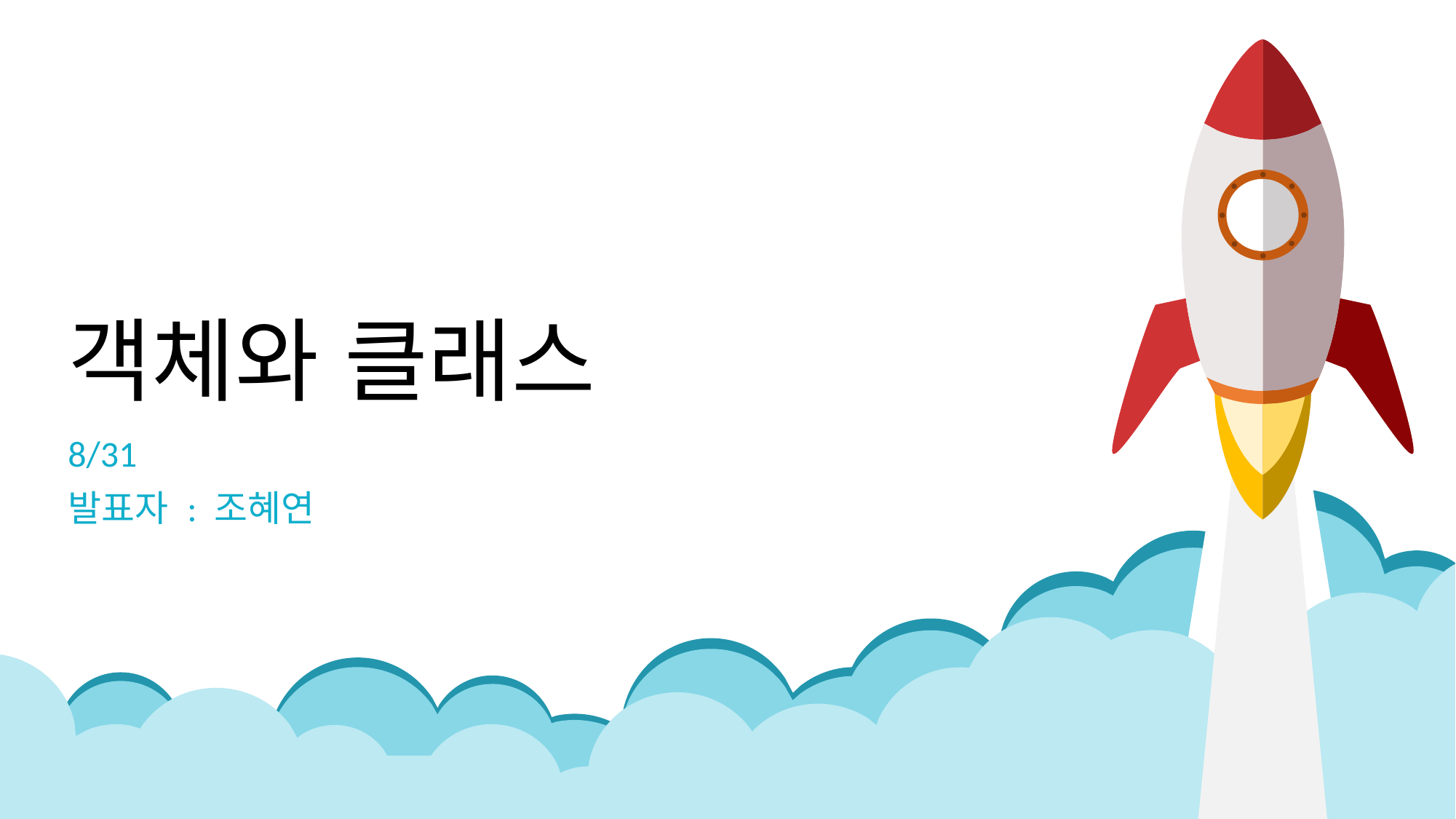

# 객체와 클래스
8/31
발표자 : 조혜연